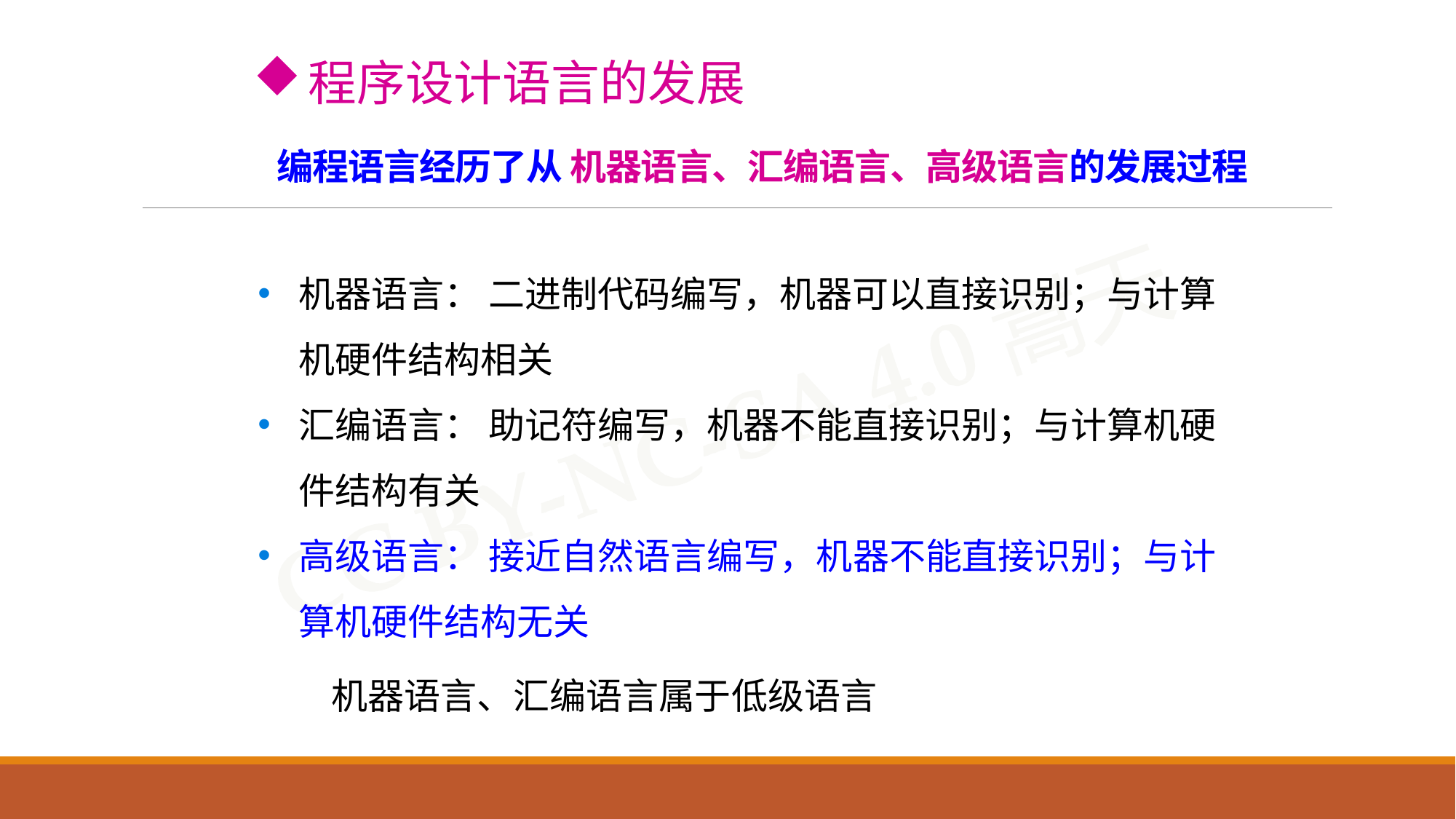

程序设计语言的发展
# 编程语言经历了从 机器语言、汇编语言、高级语言的发展过程

机器语言： 二进制代码编写，机器可以直接识别；与计算机硬件结构相关
汇编语言： 助记符编写，机器不能直接识别；与计算机硬件结构有关
高级语言： 接近自然语言编写，机器不能直接识别；与计算机硬件结构无关

机器语言、汇编语言属于低级语言